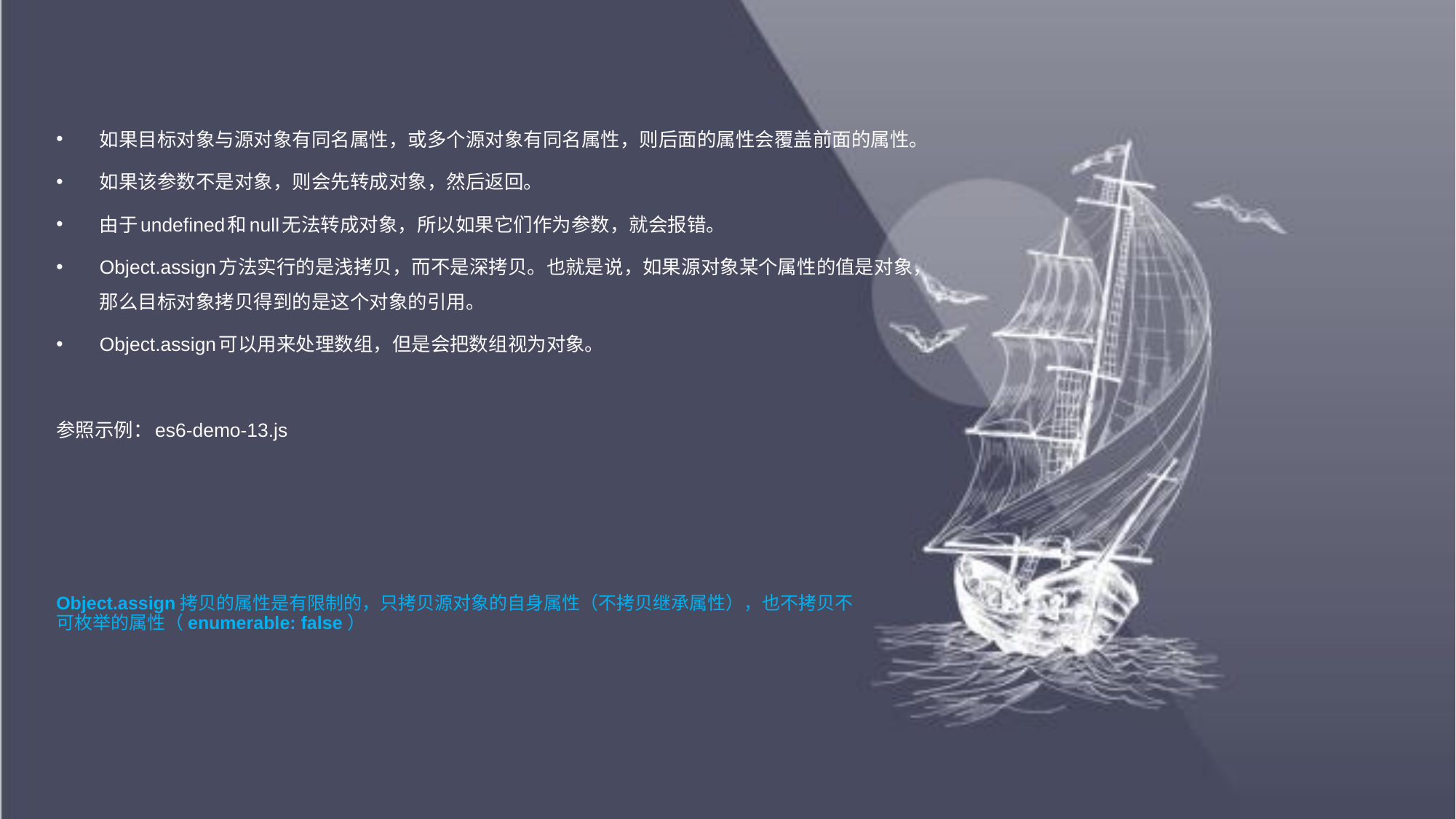

如果目标对象与源对象有同名属性，或多个源对象有同名属性，则后面的属性会覆盖前面的属性。
如果该参数不是对象，则会先转成对象，然后返回。
由于undefined和null无法转成对象，所以如果它们作为参数，就会报错。
Object.assign方法实行的是浅拷贝，而不是深拷贝。也就是说，如果源对象某个属性的值是对象，那么目标对象拷贝得到的是这个对象的引用。
Object.assign可以用来处理数组，但是会把数组视为对象。

参照示例：es6-demo-13.js

# Object.assign拷贝的属性是有限制的，只拷贝源对象的自身属性（不拷贝继承属性），也不拷贝不可枚举的属性（enumerable: false）